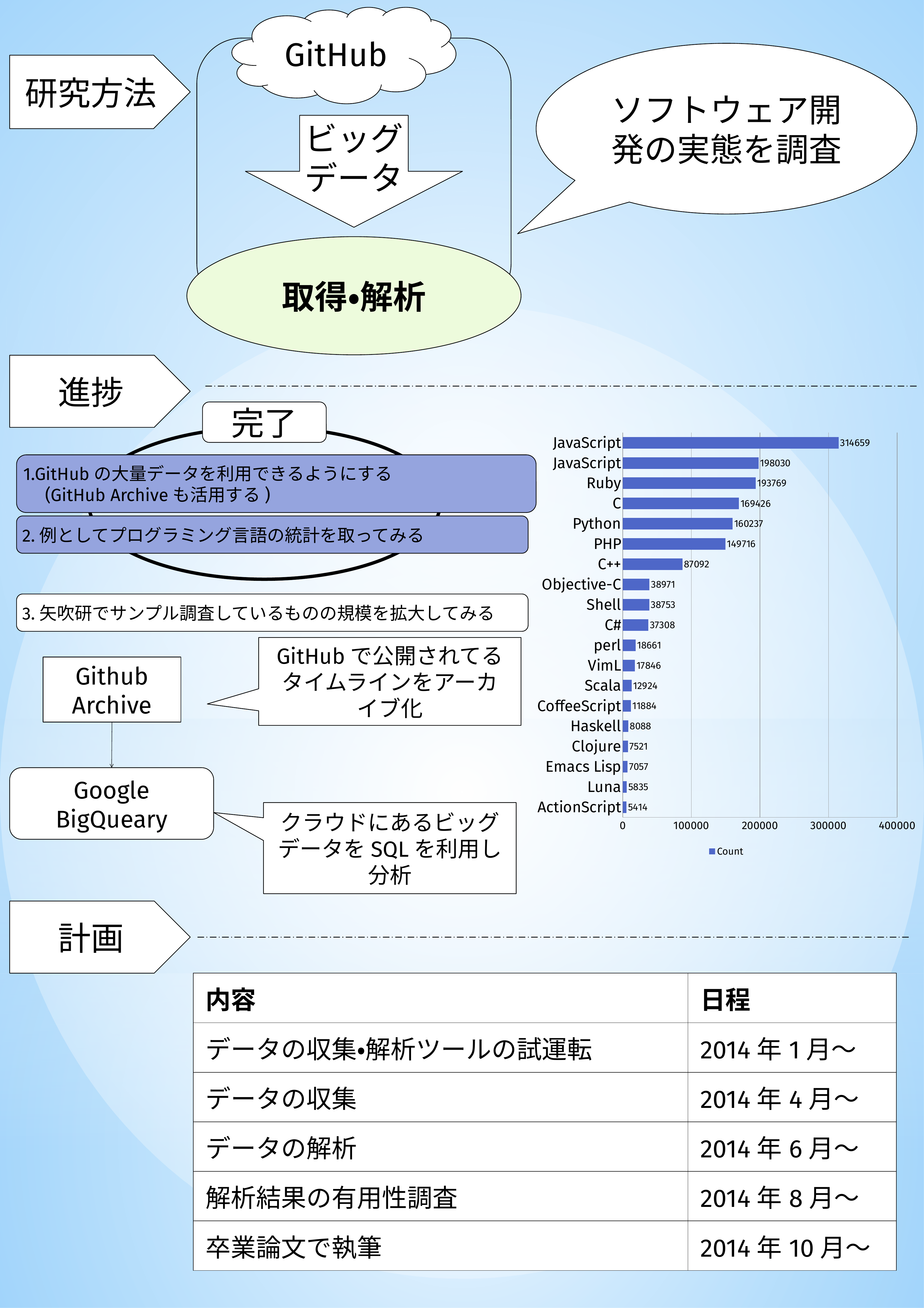

GitHub

ソフトウェア開発の実態を調査
ビッグ
データ
取得・解析
研究方法
進捗
完了

### Chart

| Category | Count |
|---|---|
| ActionScript | 5414.0 |
| Luna | 5835.0 |
| Emacs Lisp | 7057.0 |
| Clojure | 7521.0 |
| Haskell | 8088.0 |
| CoffeeScript | 11884.0 |
| Scala | 12924.0 |
| VimL | 17846.0 |
| perl | 18661.0 |
| C# | 37308.0 |
| Shell | 38753.0 |
| Objective-C | 38971.0 |
| C++ | 87092.0 |
| PHP | 149716.0 |
| Python | 160237.0 |
| C | 169426.0 |
| Ruby | 193769.0 |
| JavaScript | 198030.0 |
| JavaScript | 314659.0 |
1.GitHubの大量データを利用できるようにする
　(GitHub Archiveも活用する)
2.例としてプログラミング言語の統計を取ってみる
3.矢吹研でサンプル調査しているものの規模を拡大してみる

GitHubで公開されてるタイムラインをアーカイブ化

Github Archive
Google BigQueary
クラウドにあるビッグデータをSQLを利用し分析
計画
| 内容 | 日程 |
| --- | --- |
| データの収集・解析ツールの試運転 | 2014年1月～ |
| データの収集 | 2014年4月～ |
| データの解析 | 2014年6月～ |
| 解析結果の有用性調査 | 2014年8月～ |
| 卒業論文で執筆 | 2014年10月～ |